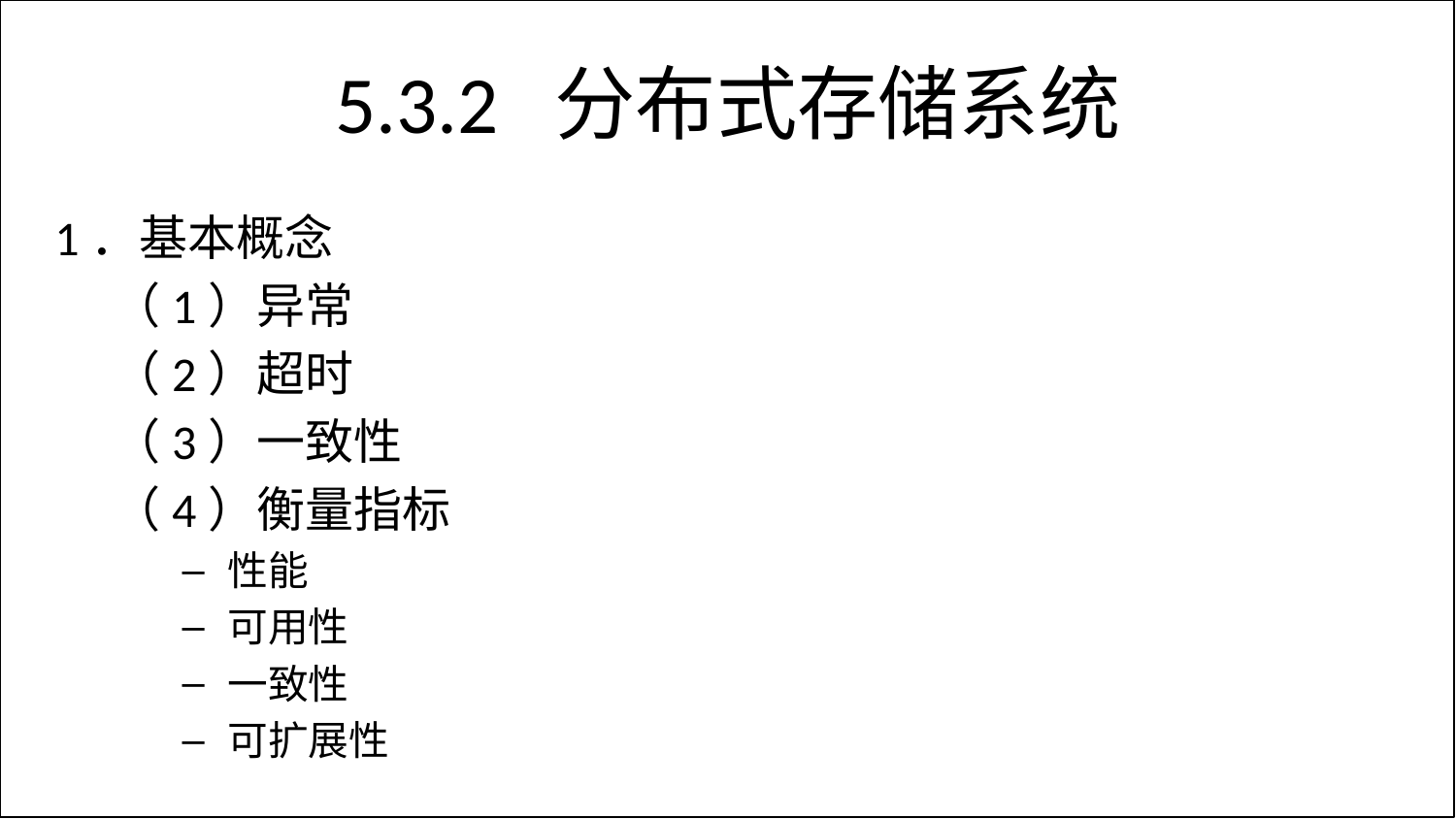

# 5.3.2  分布式存储系统
1．基本概念
（1）异常
（2）超时
（3）一致性
（4）衡量指标
性能
可用性
一致性
可扩展性